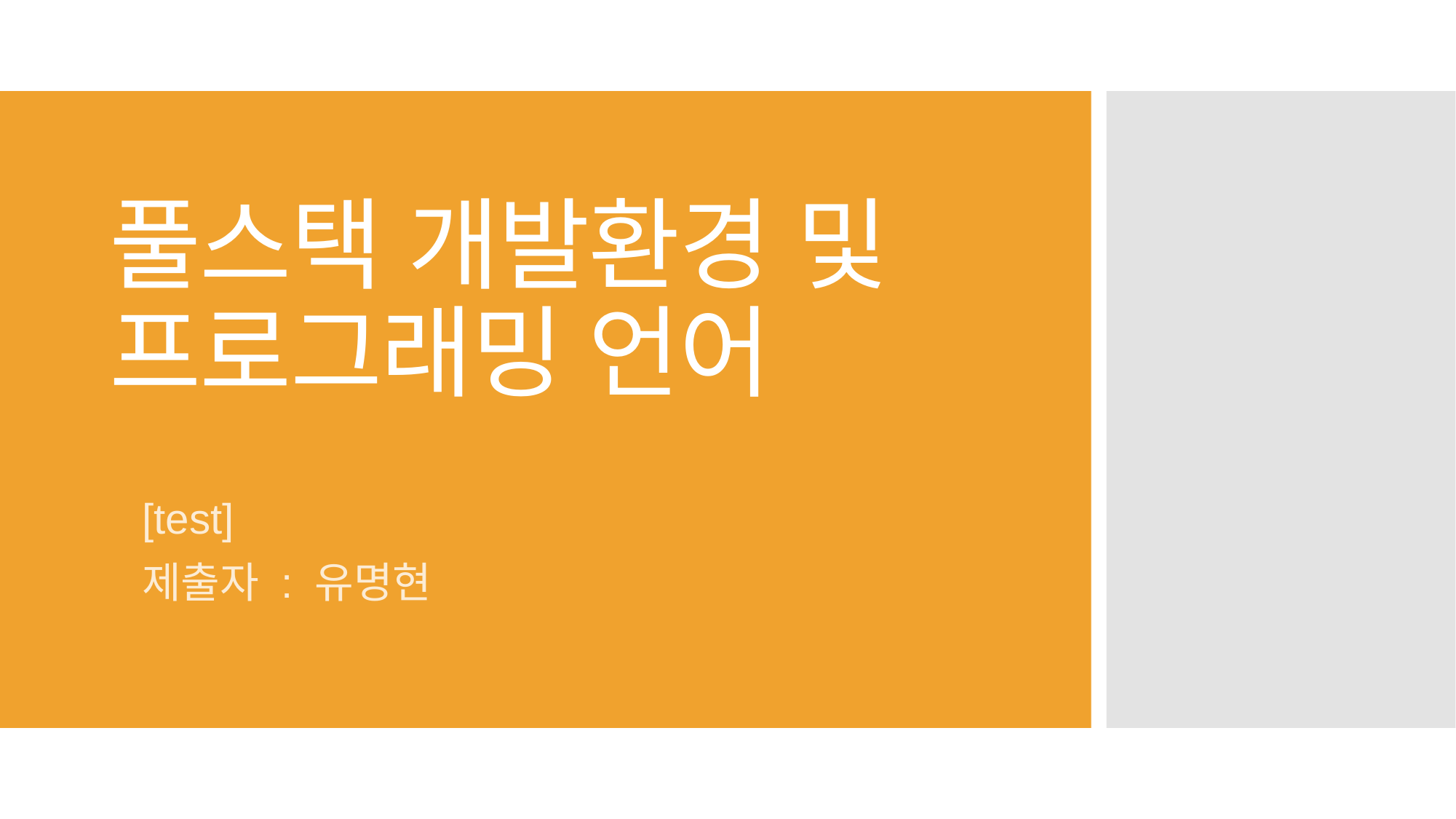

# 풀스택 개발환경 및 프로그래밍 언어
[test]
제출자 : 유명현